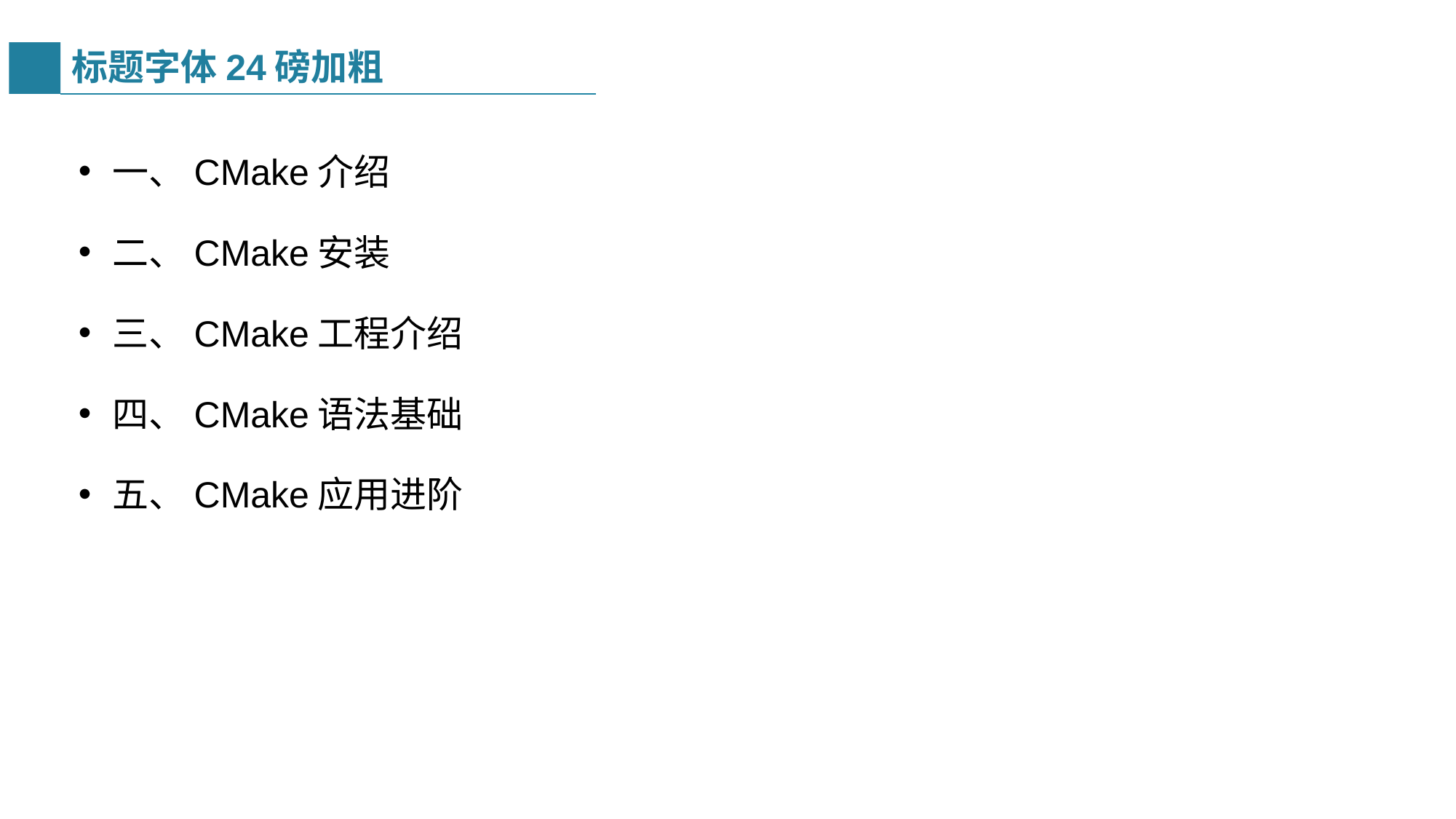

# 标题字体24磅加粗

一、CMake介绍
二、CMake安装
三、CMake工程介绍
四、CMake语法基础
五、CMake应用进阶
2